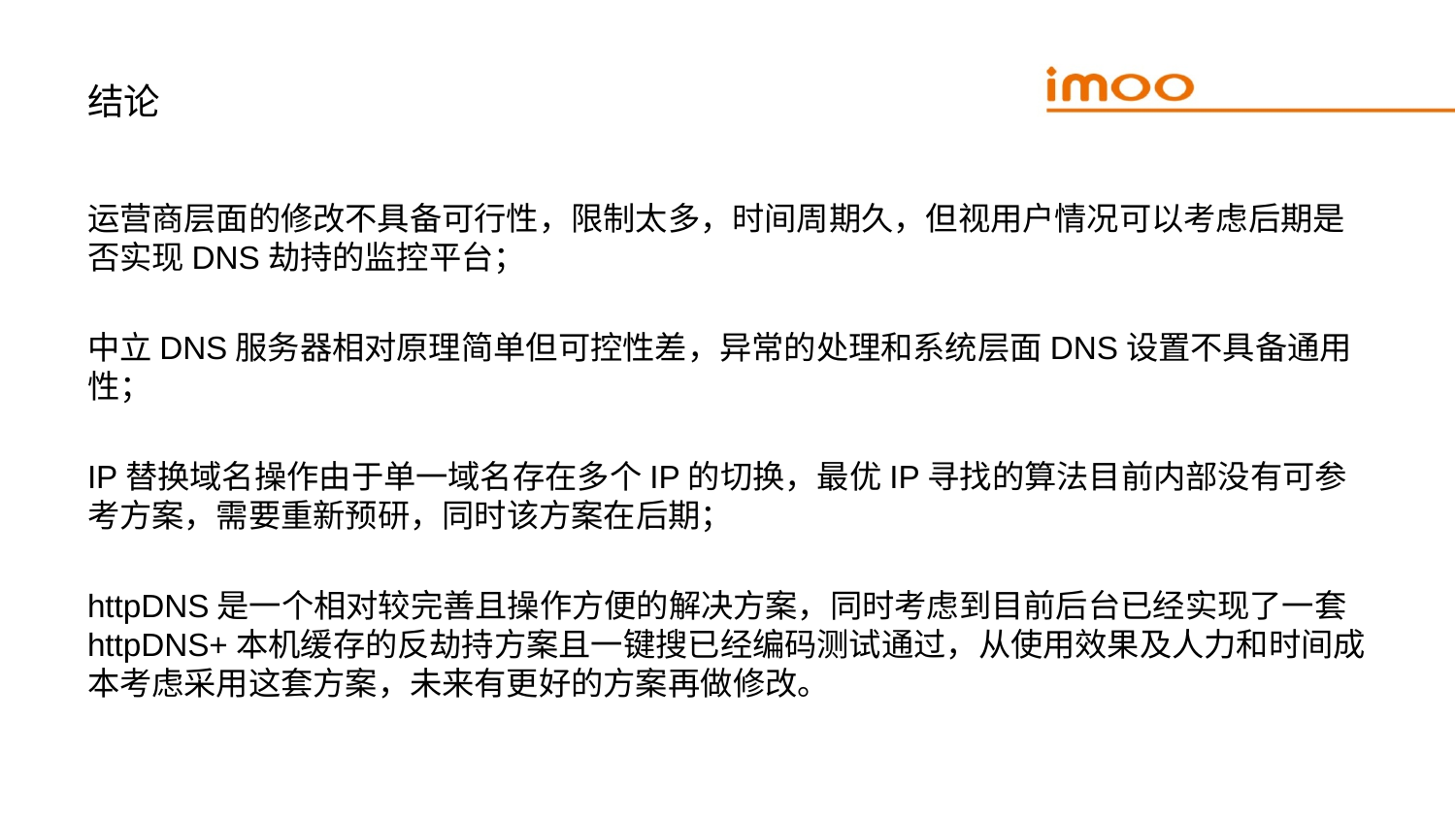

# 结论
运营商层面的修改不具备可行性，限制太多，时间周期久，但视用户情况可以考虑后期是否实现DNS劫持的监控平台；

中立DNS服务器相对原理简单但可控性差，异常的处理和系统层面DNS设置不具备通用性；

IP替换域名操作由于单一域名存在多个IP的切换，最优IP寻找的算法目前内部没有可参考方案，需要重新预研，同时该方案在后期；

httpDNS是一个相对较完善且操作方便的解决方案，同时考虑到目前后台已经实现了一套httpDNS+本机缓存的反劫持方案且一键搜已经编码测试通过，从使用效果及人力和时间成本考虑采用这套方案，未来有更好的方案再做修改。